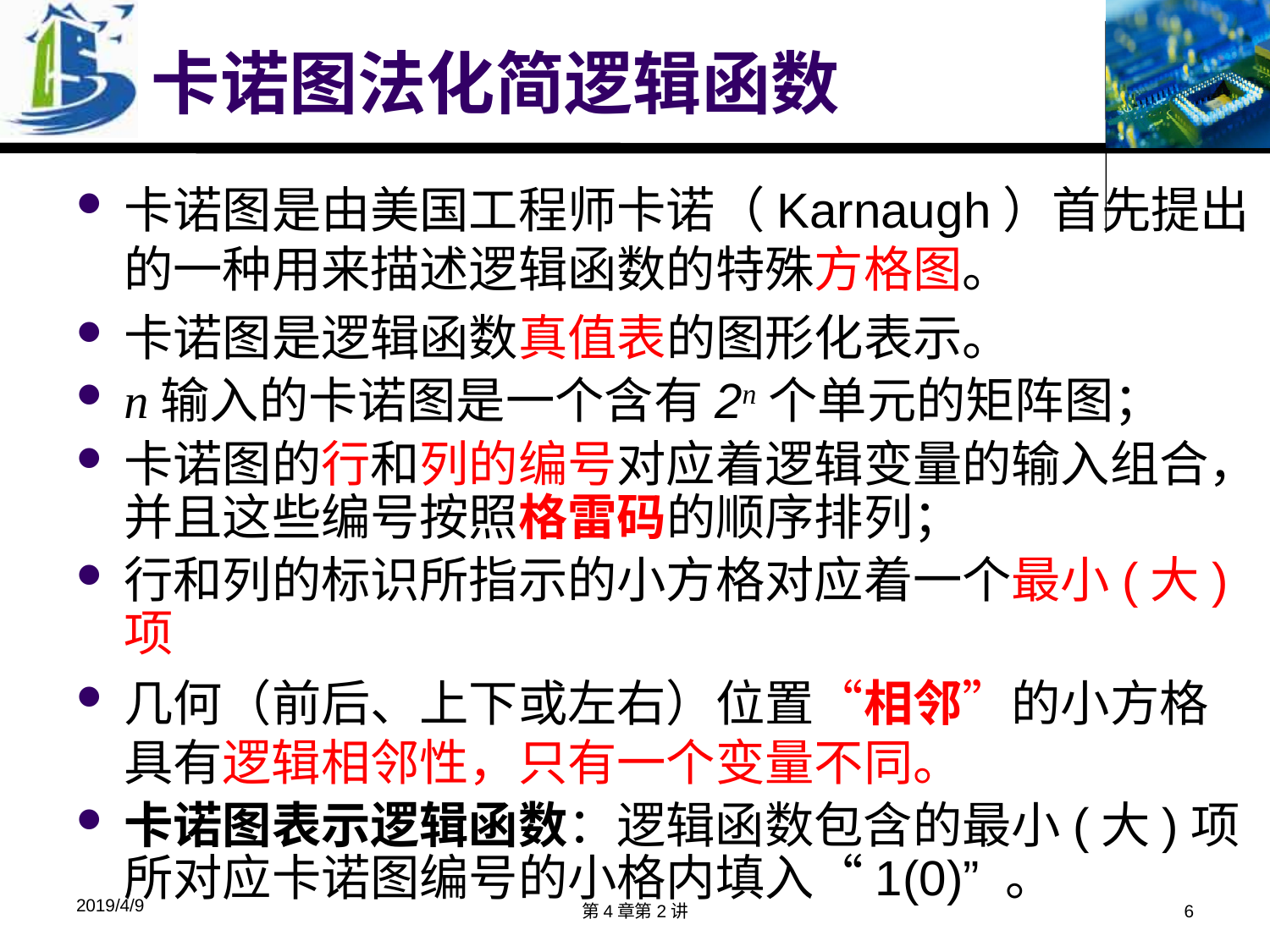

# 卡诺图法化简逻辑函数
卡诺图是由美国工程师卡诺（Karnaugh）首先提出的一种用来描述逻辑函数的特殊方格图。
卡诺图是逻辑函数真值表的图形化表示。
n输入的卡诺图是一个含有2n个单元的矩阵图；
卡诺图的行和列的编号对应着逻辑变量的输入组合，并且这些编号按照格雷码的顺序排列；
行和列的标识所指示的小方格对应着一个最小(大)项
几何（前后、上下或左右）位置“相邻”的小方格具有逻辑相邻性，只有一个变量不同。
卡诺图表示逻辑函数：逻辑函数包含的最小(大)项所对应卡诺图编号的小格内填入“1(0)” 。
2019/4/9
第4章第2讲
6